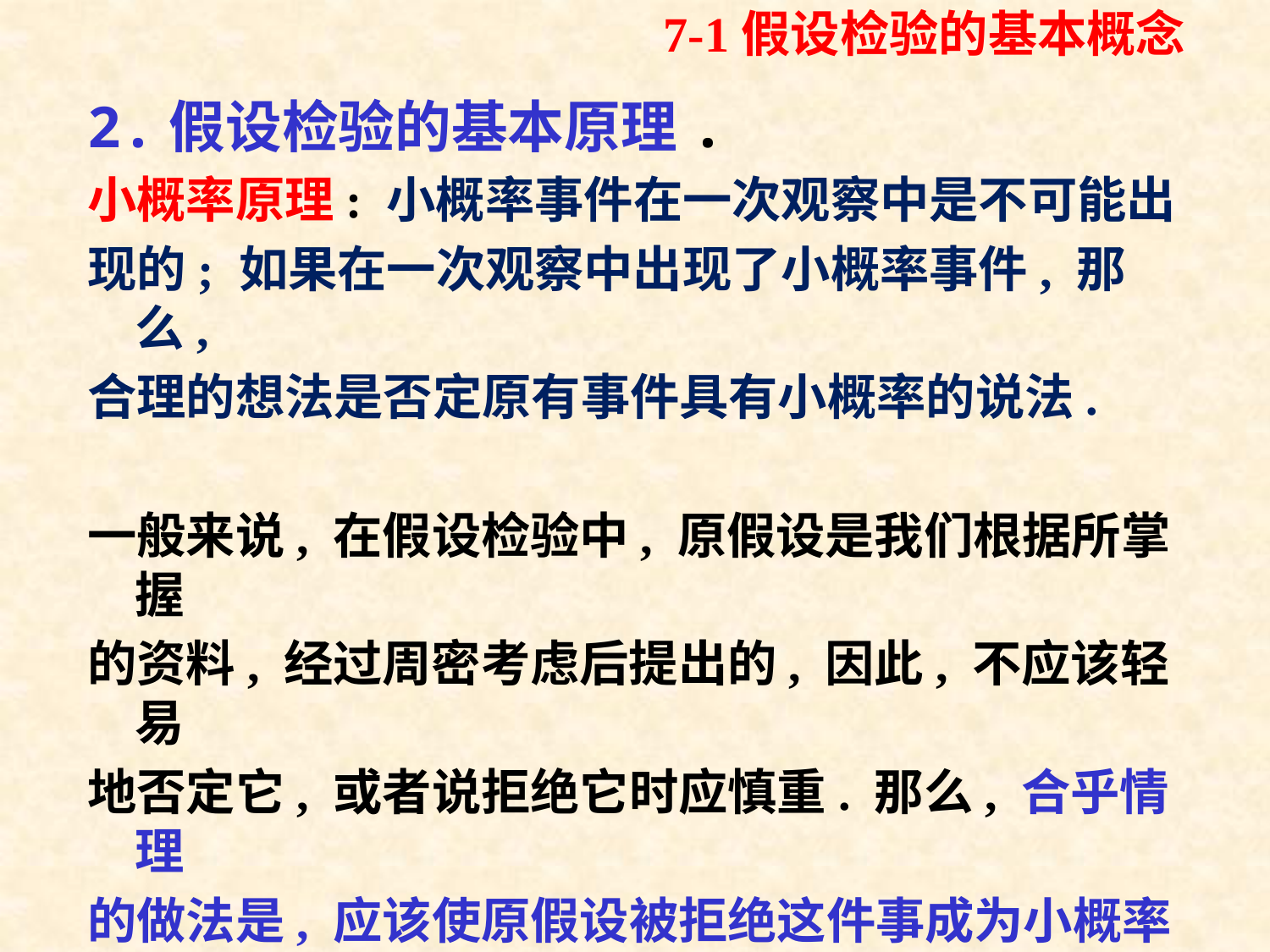

7-1假设检验的基本概念
# 2.假设检验的基本原理.
小概率原理: 小概率事件在一次观察中是不可能出
现的; 如果在一次观察中出现了小概率事件, 那么,
合理的想法是否定原有事件具有小概率的说法.

一般来说, 在假设检验中, 原假设是我们根据所掌握
的资料, 经过周密考虑后提出的, 因此, 不应该轻易
地否定它, 或者说拒绝它时应慎重. 那么, 合乎情理
的做法是, 应该使原假设被拒绝这件事成为小概率
事件. 这样一来, 一旦这个小概率事件在一次观察中
发生, 我们否定原假设时犯错误的可能性也会很小.